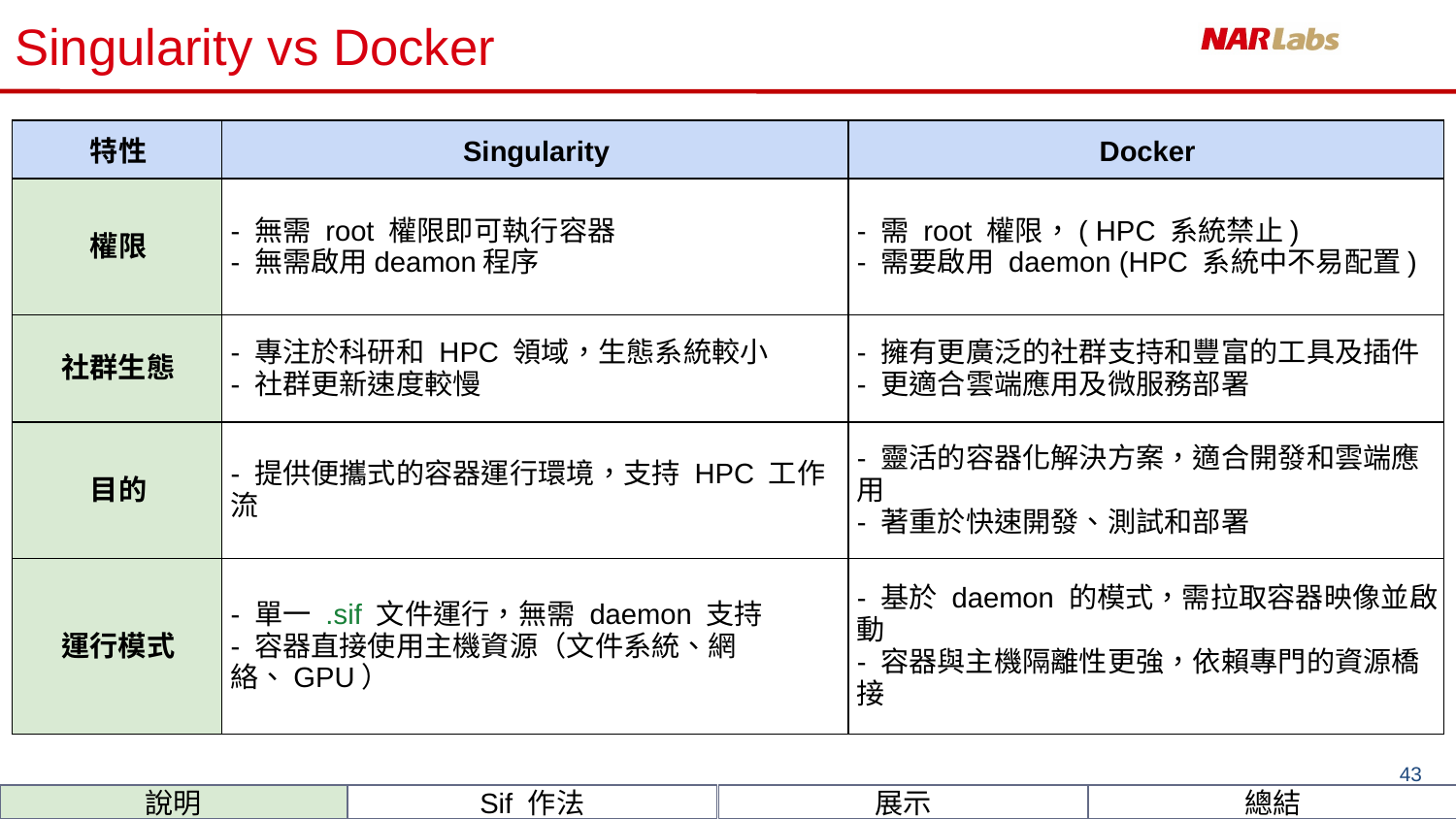

# Singularity vs Docker
| 特性 | Singularity | Docker |
| --- | --- | --- |
| 權限 | - 無需 root 權限即可執行容器 - 無需啟用deamon程序 | - 需 root 權限，( HPC 系統禁止) - 需要啟用 daemon (HPC 系統中不易配置) |
| 社群生態 | - 專注於科研和 HPC 領域，生態系統較小 - 社群更新速度較慢 | - 擁有更廣泛的社群支持和豐富的工具及插件 - 更適合雲端應用及微服務部署 |
| 目的 | - 提供便攜式的容器運行環境，支持 HPC 工作流 | - 靈活的容器化解決方案，適合開發和雲端應用 - 著重於快速開發、測試和部署 |
| 運行模式 | - 單一 .sif 文件運行，無需 daemon 支持 - 容器直接使用主機資源（文件系統、網絡、GPU） | - 基於 daemon 的模式，需拉取容器映像並啟動 - 容器與主機隔離性更強，依賴專門的資源橋接 |
43
展示
總結
說明
Sif 作法